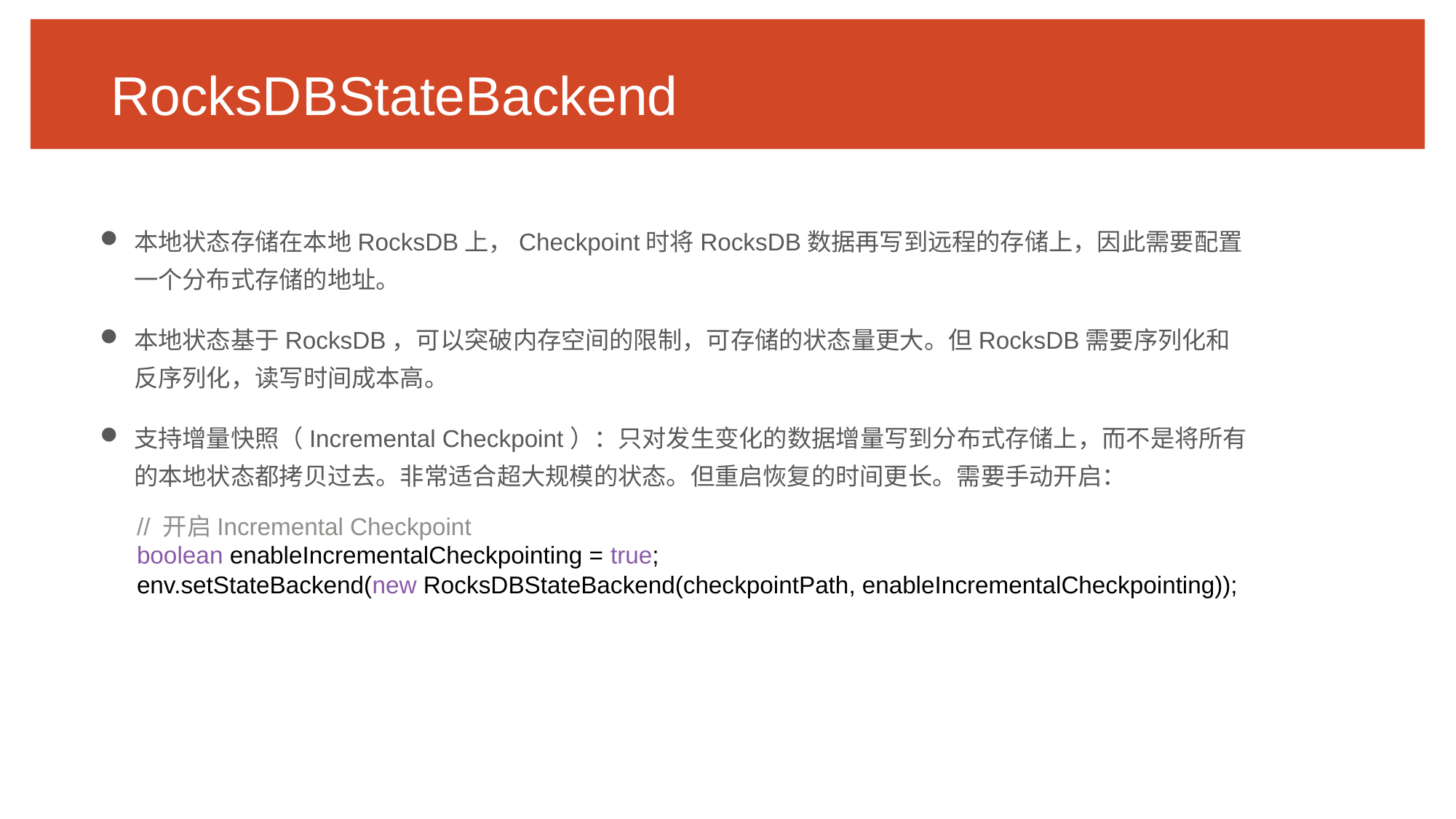

# RocksDBStateBackend
本地状态存储在本地RocksDB上，Checkpoint时将RocksDB数据再写到远程的存储上，因此需要配置一个分布式存储的地址。
本地状态基于RocksDB，可以突破内存空间的限制，可存储的状态量更大。但RocksDB需要序列化和反序列化，读写时间成本高。
支持增量快照（Incremental Checkpoint）：只对发生变化的数据增量写到分布式存储上，而不是将所有的本地状态都拷贝过去。非常适合超大规模的状态。但重启恢复的时间更长。需要手动开启：
// 开启Incremental Checkpoint
boolean enableIncrementalCheckpointing = true;
env.setStateBackend(new RocksDBStateBackend(checkpointPath, enableIncrementalCheckpointing));